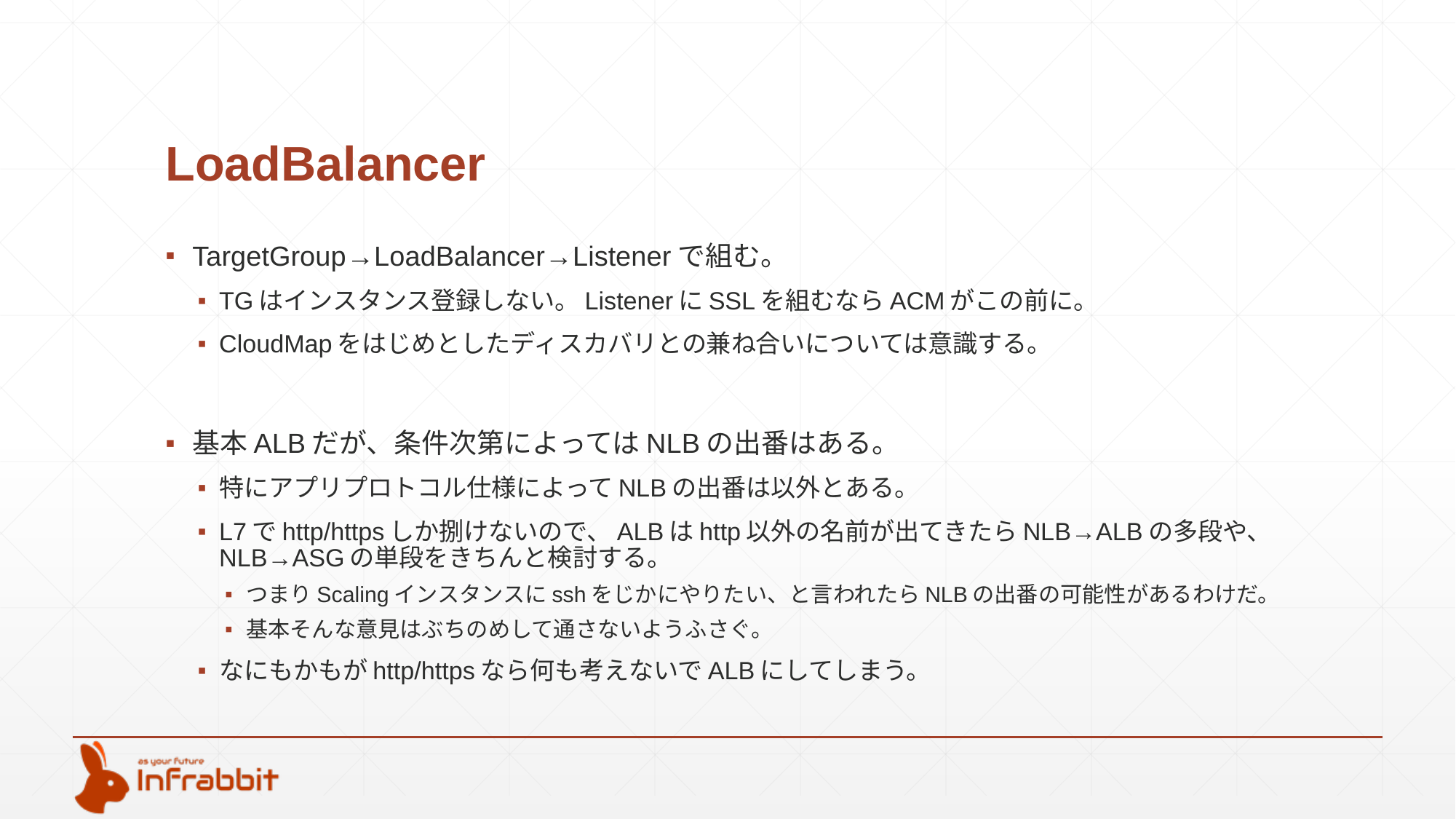

# LoadBalancer
TargetGroup→LoadBalancer→Listenerで組む。
TGはインスタンス登録しない。ListenerにSSLを組むならACMがこの前に。
CloudMapをはじめとしたディスカバリとの兼ね合いについては意識する。

基本ALBだが、条件次第によってはNLBの出番はある。
特にアプリプロトコル仕様によってNLBの出番は以外とある。
L7でhttp/httpsしか捌けないので、ALBはhttp以外の名前が出てきたらNLB→ALBの多段や、NLB→ASGの単段をきちんと検討する。
つまりScalingインスタンスにsshをじかにやりたい、と言われたらNLBの出番の可能性があるわけだ。
基本そんな意見はぶちのめして通さないようふさぐ。
なにもかもがhttp/httpsなら何も考えないでALBにしてしまう。